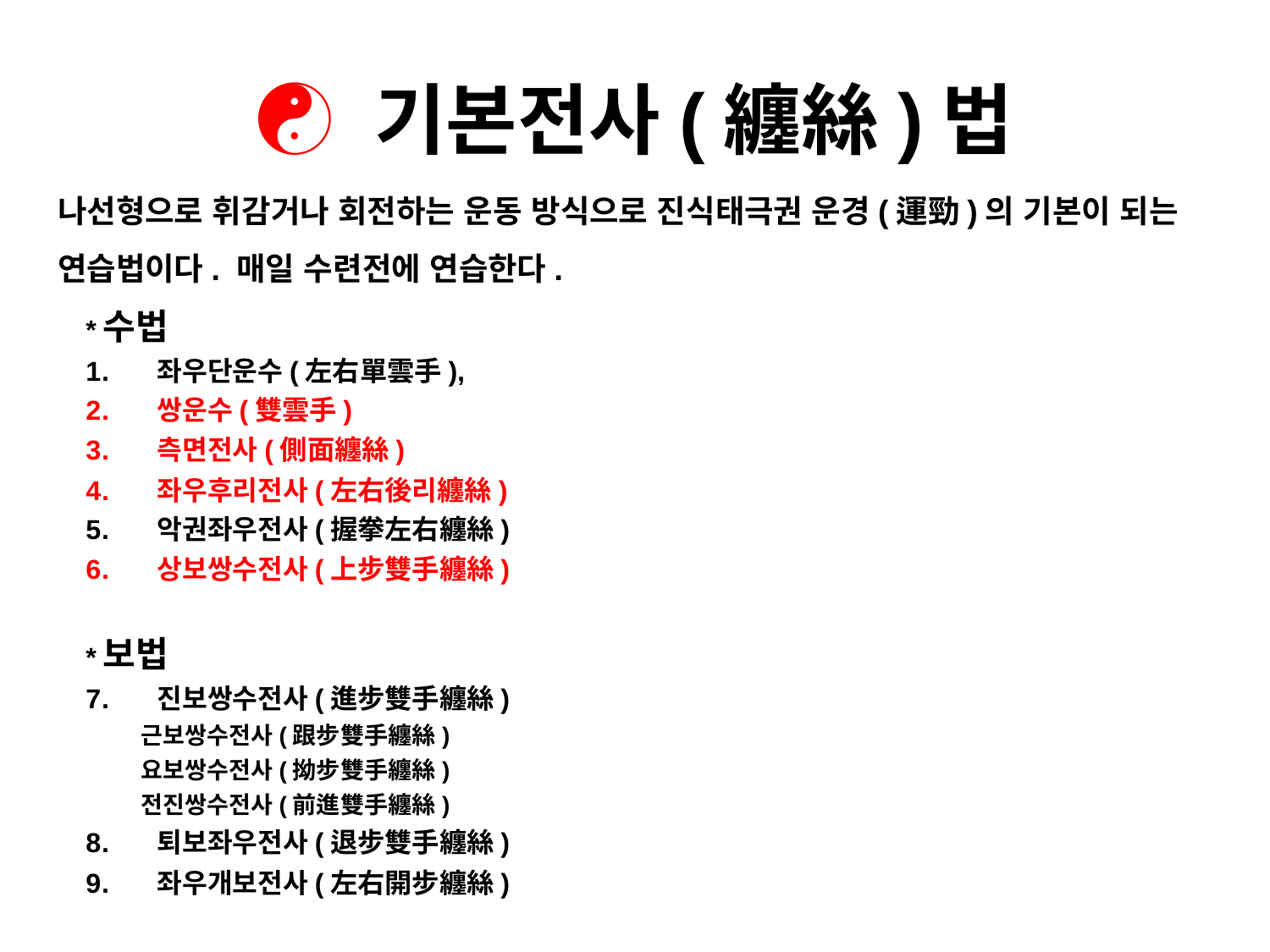

# ☯ 기본전사(纏絲)법
나선형으로 휘감거나 회전하는 운동 방식으로 진식태극권 운경(運勁)의 기본이 되는 연습법이다. 매일 수련전에 연습한다.
*수법
좌우단운수(左右單雲手),
쌍운수(雙雲手)
측면전사(側面纏絲)
좌우후리전사(左右後리纏絲)
악권좌우전사(握拳左右纏絲)
상보쌍수전사(上步雙手纏絲)

*보법
진보쌍수전사(進步雙手纏絲)
근보쌍수전사(跟步雙手纏絲)
요보쌍수전사(拗步雙手纏絲)
전진쌍수전사(前進雙手纏絲)
퇴보좌우전사(退步雙手纏絲)
좌우개보전사(左右開步纏絲)